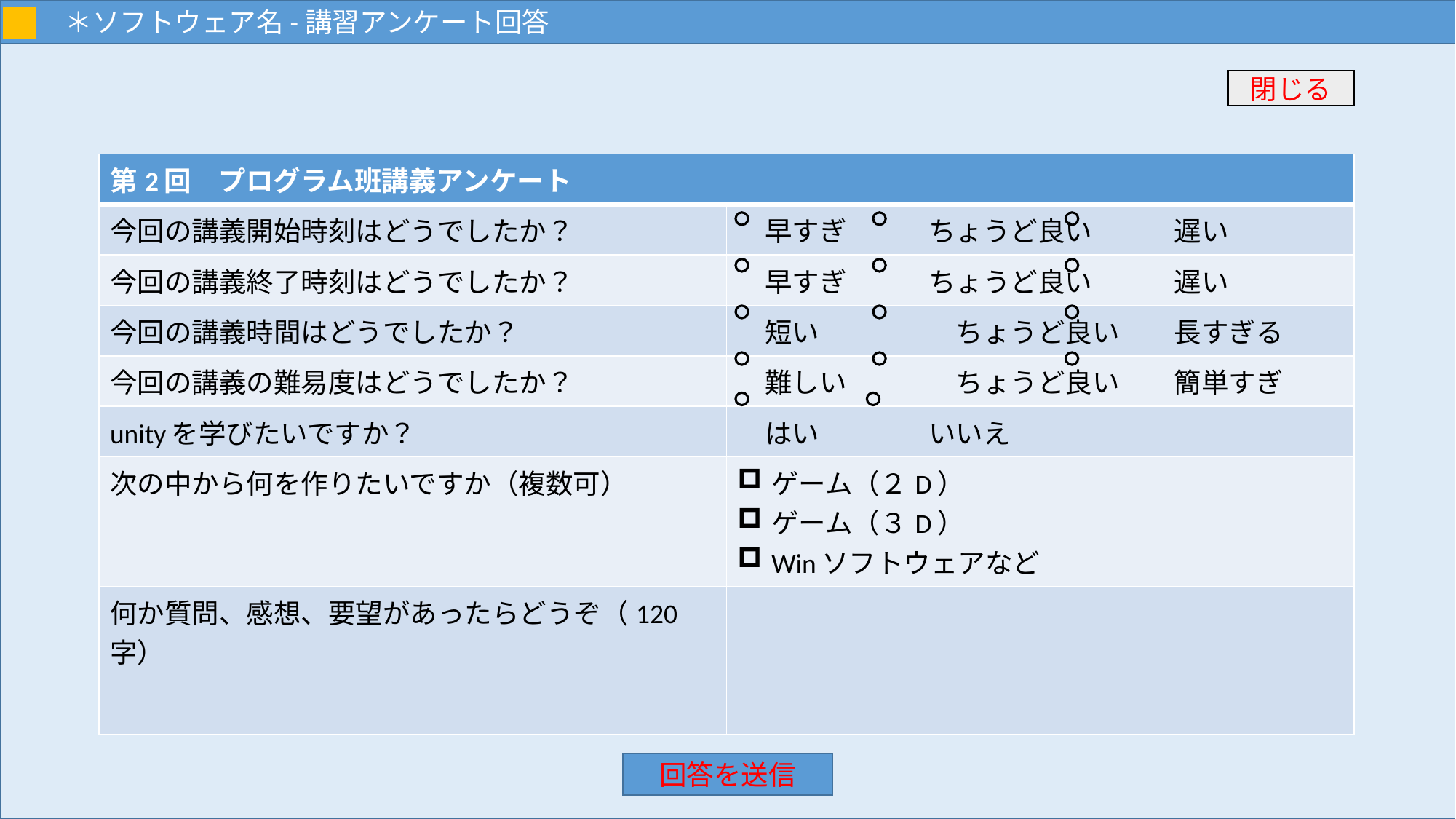

＊ソフトウェア名-講習アンケート回答

閉じる
| 第2回　プログラム班講義アンケート |  |
| --- | --- |
| 今回の講義開始時刻はどうでしたか？ | 早すぎ　　　ちょうど良い　　　遅い |
| 今回の講義終了時刻はどうでしたか？ | 早すぎ　　　ちょうど良い　　　遅い |
| 今回の講義時間はどうでしたか？ | 短い　　　　　ちょうど良い　　長すぎる |
| 今回の講義の難易度はどうでしたか？ | 難しい　　　　ちょうど良い　　簡単すぎ |
| unityを学びたいですか？ | はい　　　　いいえ |
| 次の中から何を作りたいですか（複数可） | ゲーム（２D） ゲーム（３D） Winソフトウェアなど |
| 何か質問、感想、要望があったらどうぞ（120字） |  |

回答を送信